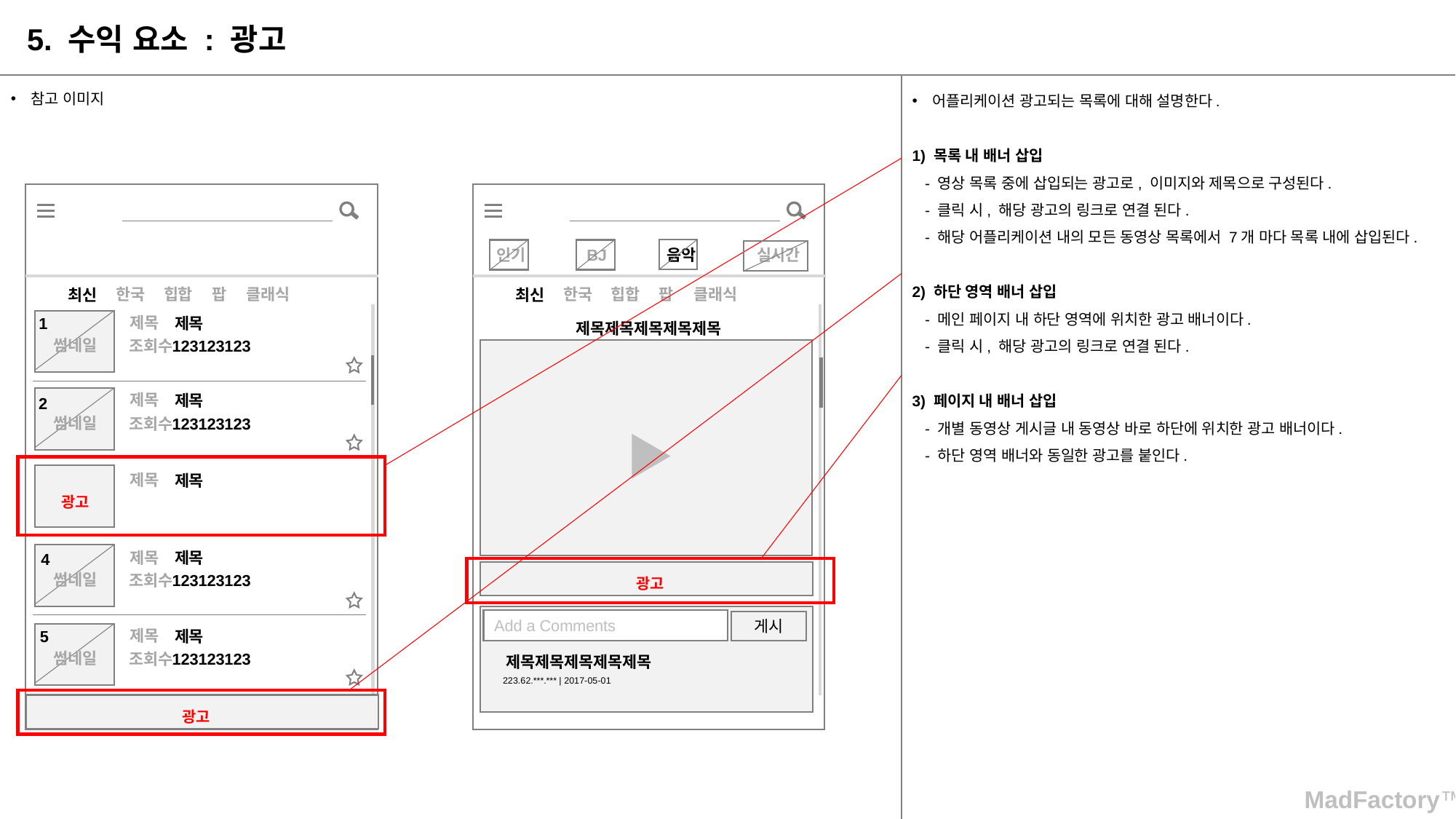

5. 수익 요소 : 광고
참고 이미지
어플리케이션 광고되는 목록에 대해 설명한다.

1) 목록 내 배너 삽입
   - 영상 목록 중에 삽입되는 광고로, 이미지와 제목으로 구성된다.
   - 클릭 시, 해당 광고의 링크로 연결 된다.
   - 해당 어플리케이션 내의 모든 동영상 목록에서 7개 마다 목록 내에 삽입된다.

2) 하단 영역 배너 삽입
   - 메인 페이지 내 하단 영역에 위치한 광고 배너이다.
   - 클릭 시, 해당 광고의 링크로 연결 된다.

3) 페이지 내 배너 삽입
   - 개별 동영상 게시글 내 동영상 바로 하단에 위치한 광고 배너이다.
   - 하단 영역 배너와 동일한 광고를 붙인다.

인기

음악

BJ
실시간

힙합
힙합
클래식
클래식
팝
팝
한국
한국
최신
최신
제목
제목
1

제목제목제목제목제목
썸네일
조회수
123123123

제목
제목

2
썸네일
조회수
123123123

제목

제목
광고
제목
제목
4

광고

썸네일
조회수
123123123

Add a Comments
게시
제목
제목
5

썸네일
조회수
123123123
제목제목제목제목제목
223.62.***.*** | 2017-05-01

광고

MadFactory™